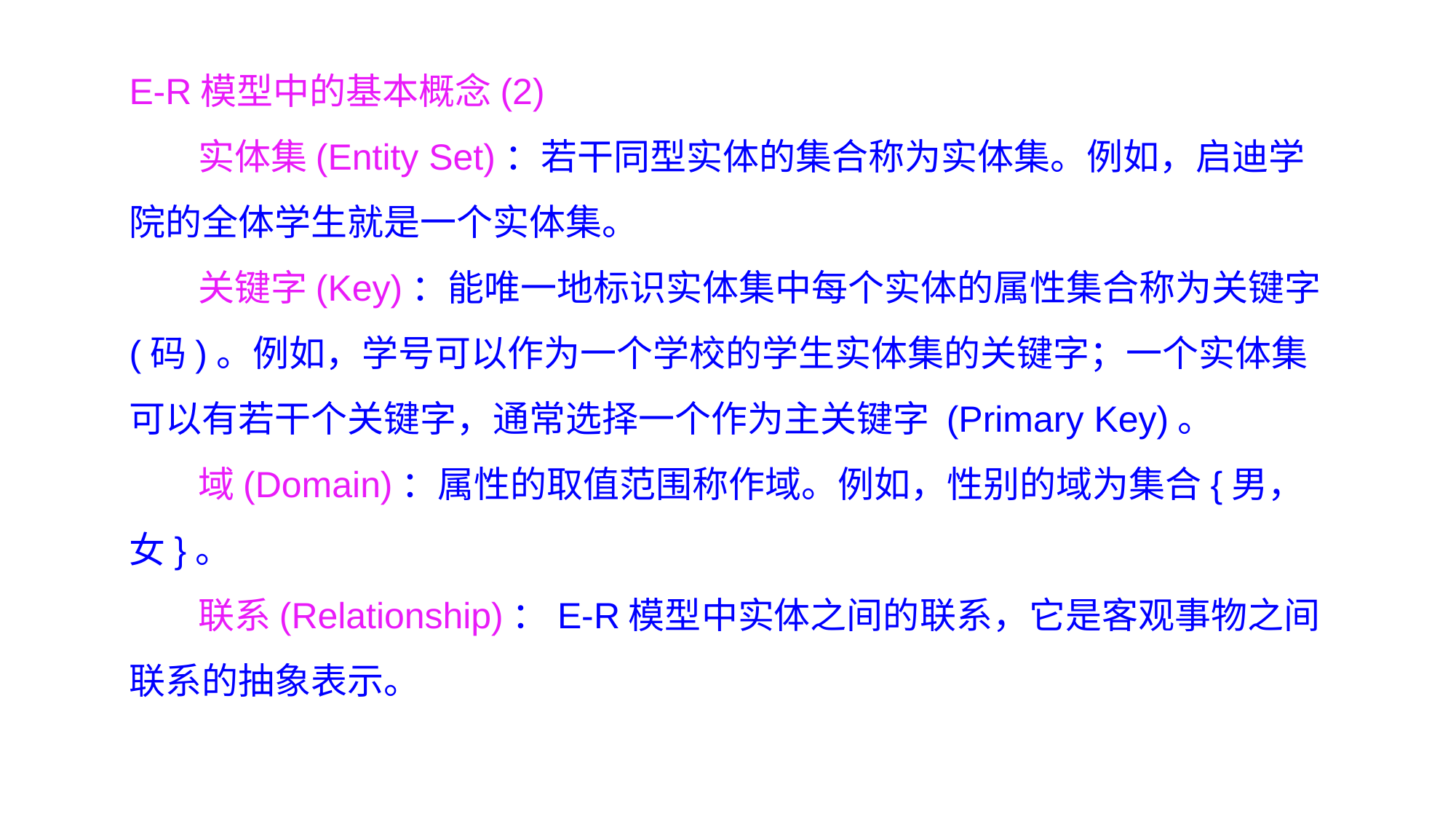

E-R模型中的基本概念(2)
实体集(Entity Set)：若干同型实体的集合称为实体集。例如，启迪学院的全体学生就是一个实体集。
关键字(Key)：能唯一地标识实体集中每个实体的属性集合称为关键字(码)。例如，学号可以作为一个学校的学生实体集的关键字；一个实体集可以有若干个关键字，通常选择一个作为主关键字 (Primary Key)。
域(Domain)：属性的取值范围称作域。例如，性别的域为集合{男，女}。
联系(Relationship)：E-R模型中实体之间的联系，它是客观事物之间联系的抽象表示。